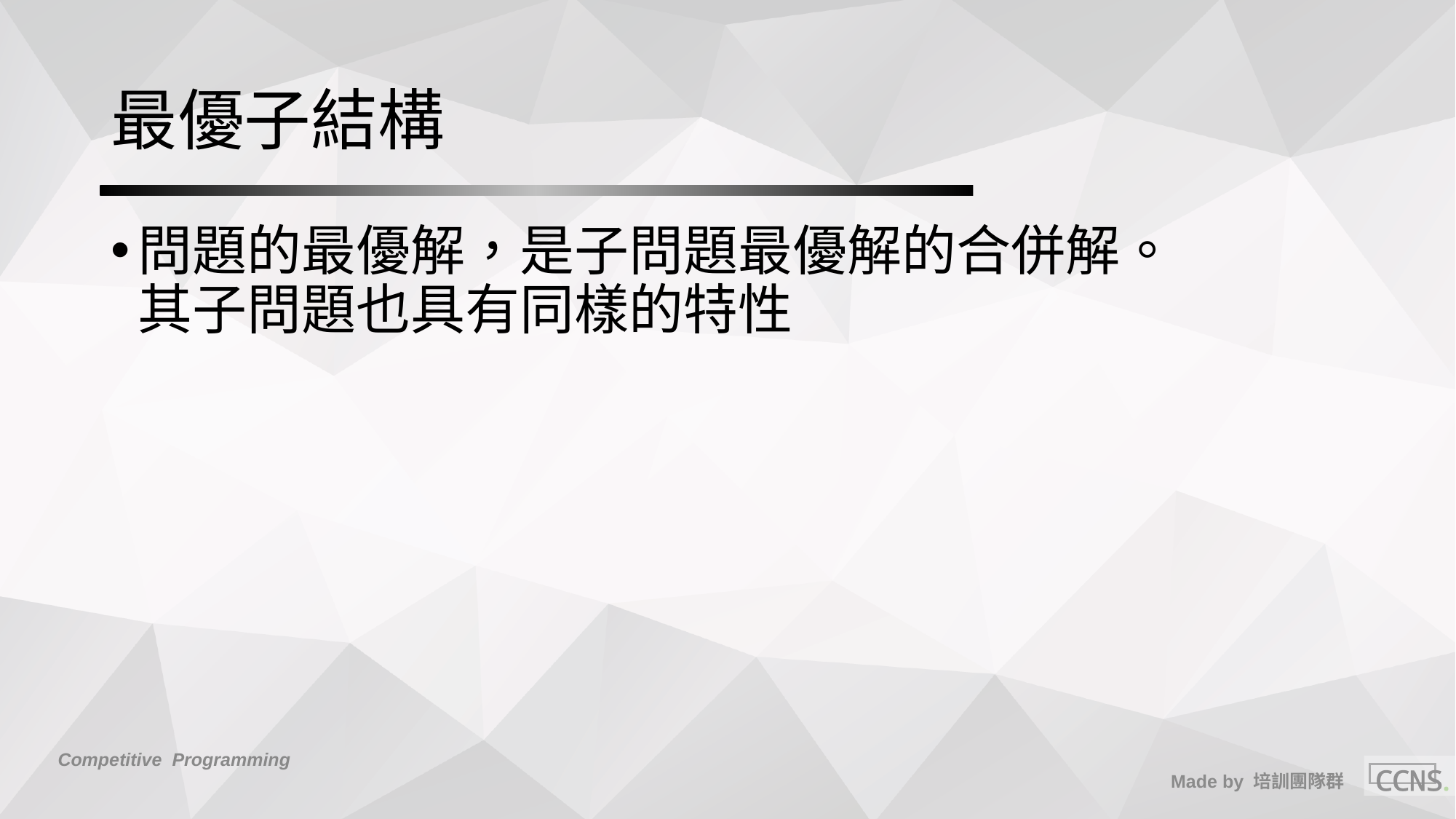

# 最優子結構
問題的最優解，是子問題最優解的合併解。
其子問題也具有同樣的特性